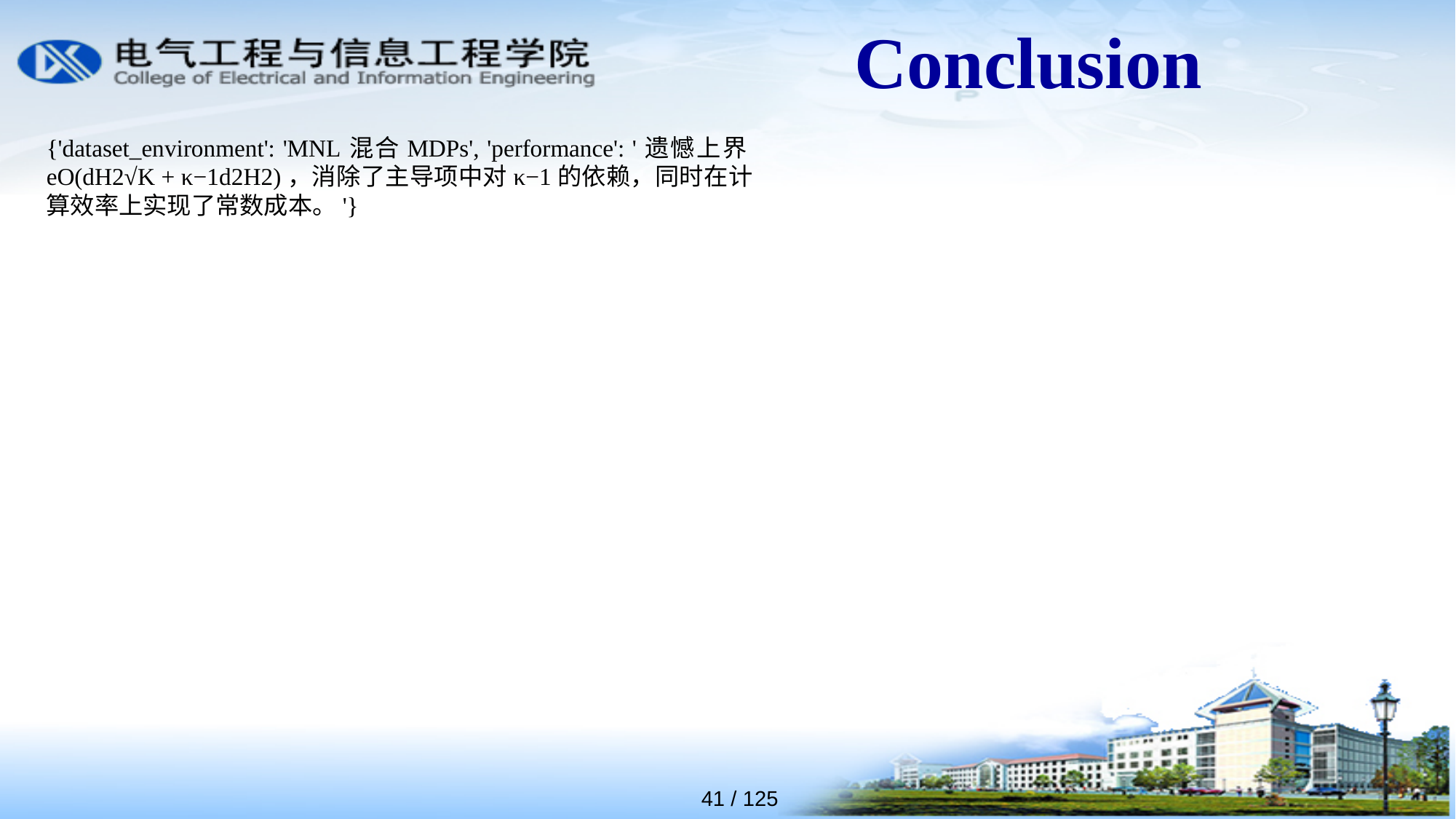

Conclusion
{'dataset_environment': 'MNL混合MDPs', 'performance': '遗憾上界eO(dH2√K + κ−1d2H2)，消除了主导项中对κ−1的依赖，同时在计算效率上实现了常数成本。'}
41 / 125